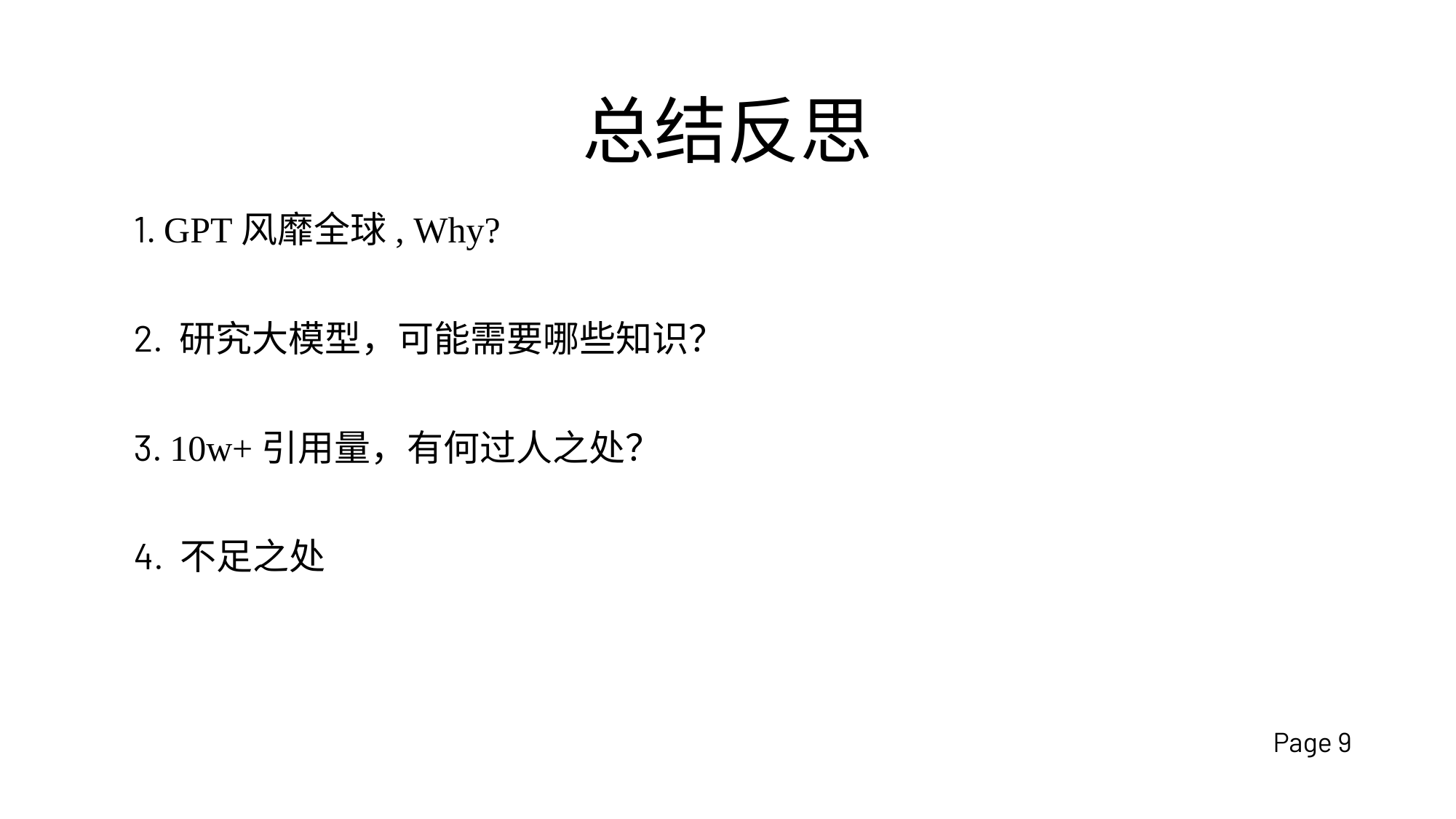

# 总结反思
1. GPT风靡全球, Why?

2. 研究大模型，可能需要哪些知识？

3. 10w+引用量，有何过人之处？

4. 不足之处
Page 9